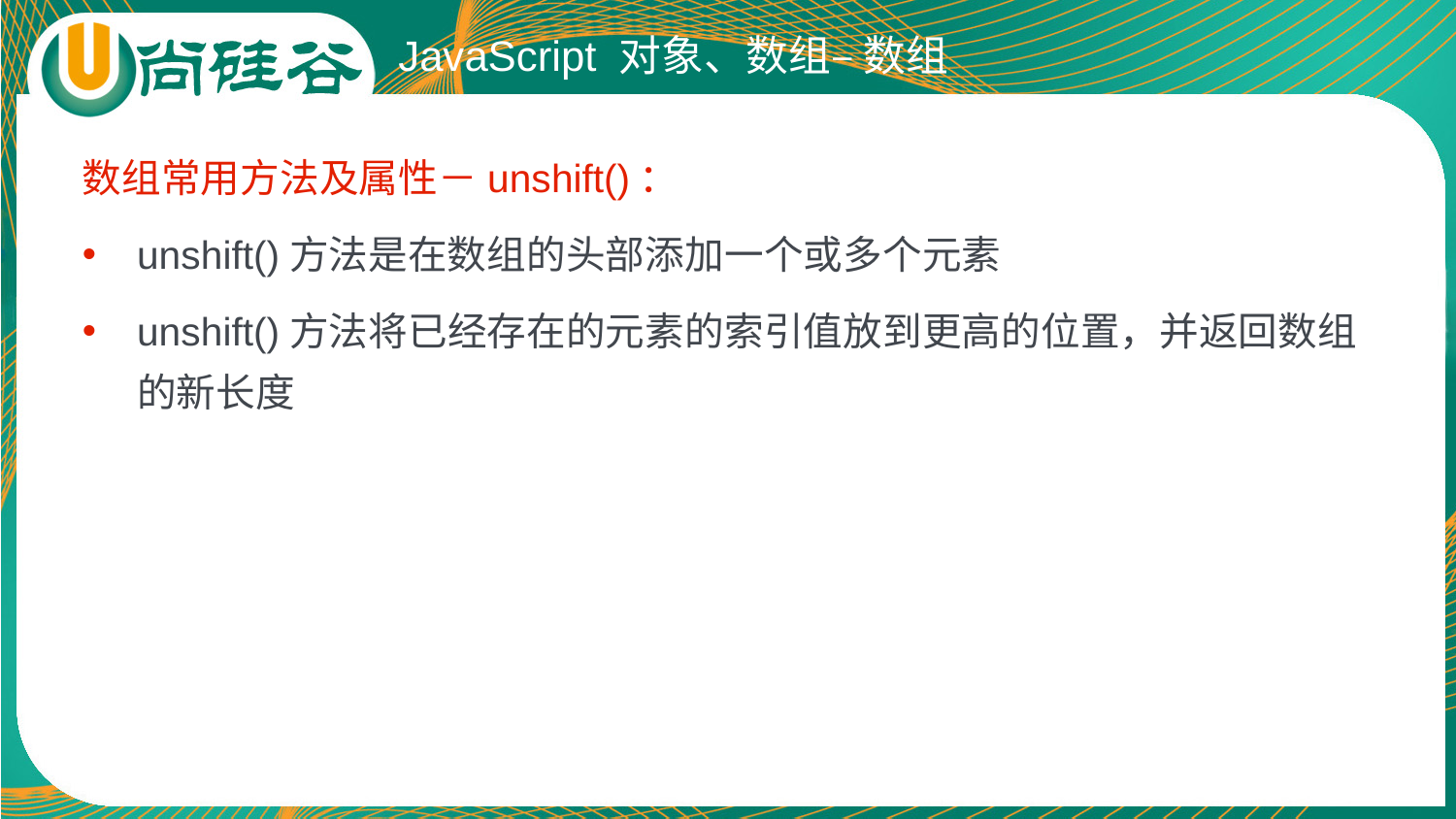

# JavaScript 对象、数组– 数组
数组常用方法及属性－unshift()：
unshift()方法是在数组的头部添加一个或多个元素
unshift()方法将已经存在的元素的索引值放到更高的位置，并返回数组的新长度